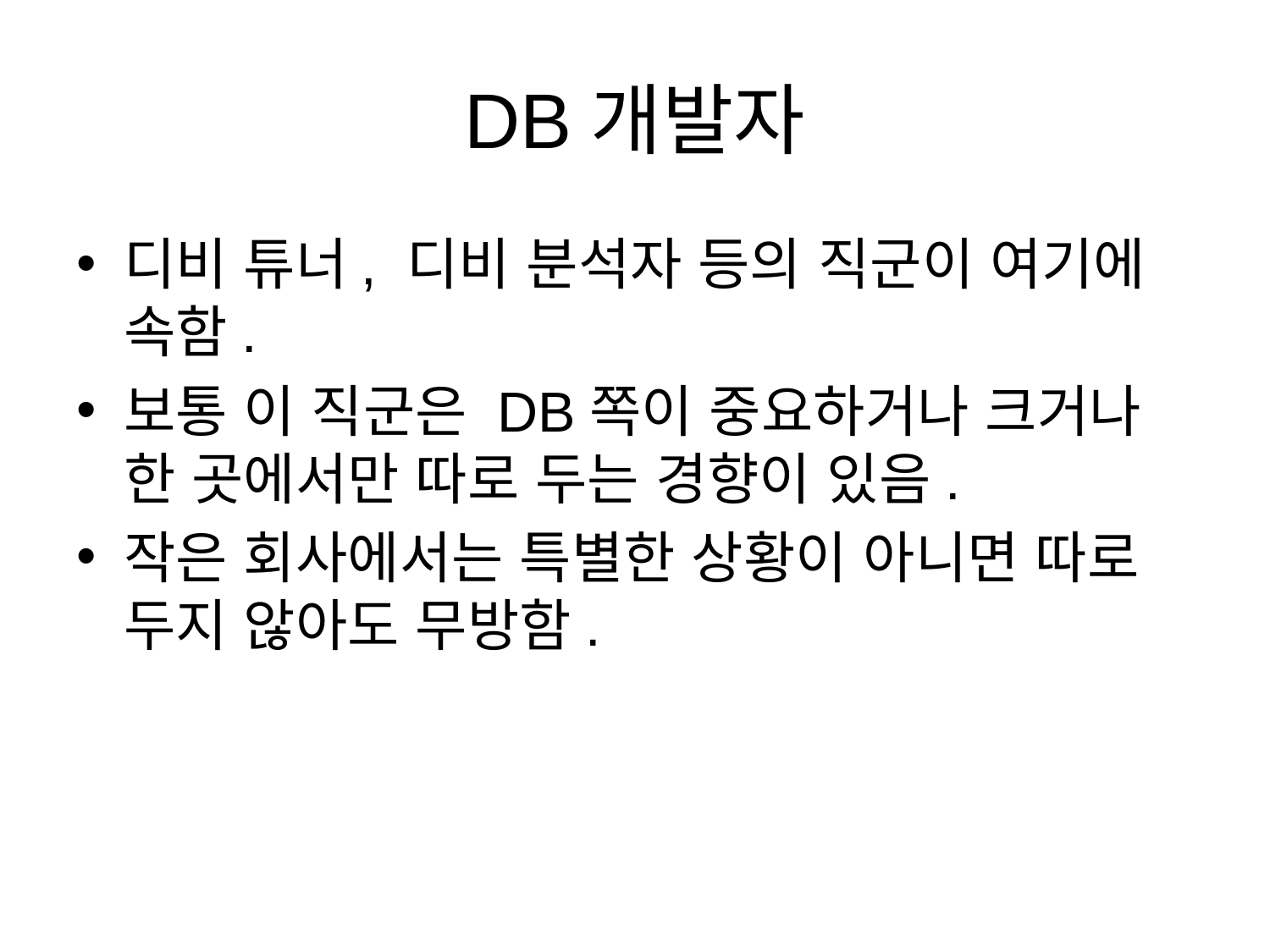

# DB개발자
디비 튜너, 디비 분석자 등의 직군이 여기에 속함.
보통 이 직군은 DB쪽이 중요하거나 크거나 한 곳에서만 따로 두는 경향이 있음.
작은 회사에서는 특별한 상황이 아니면 따로 두지 않아도 무방함.